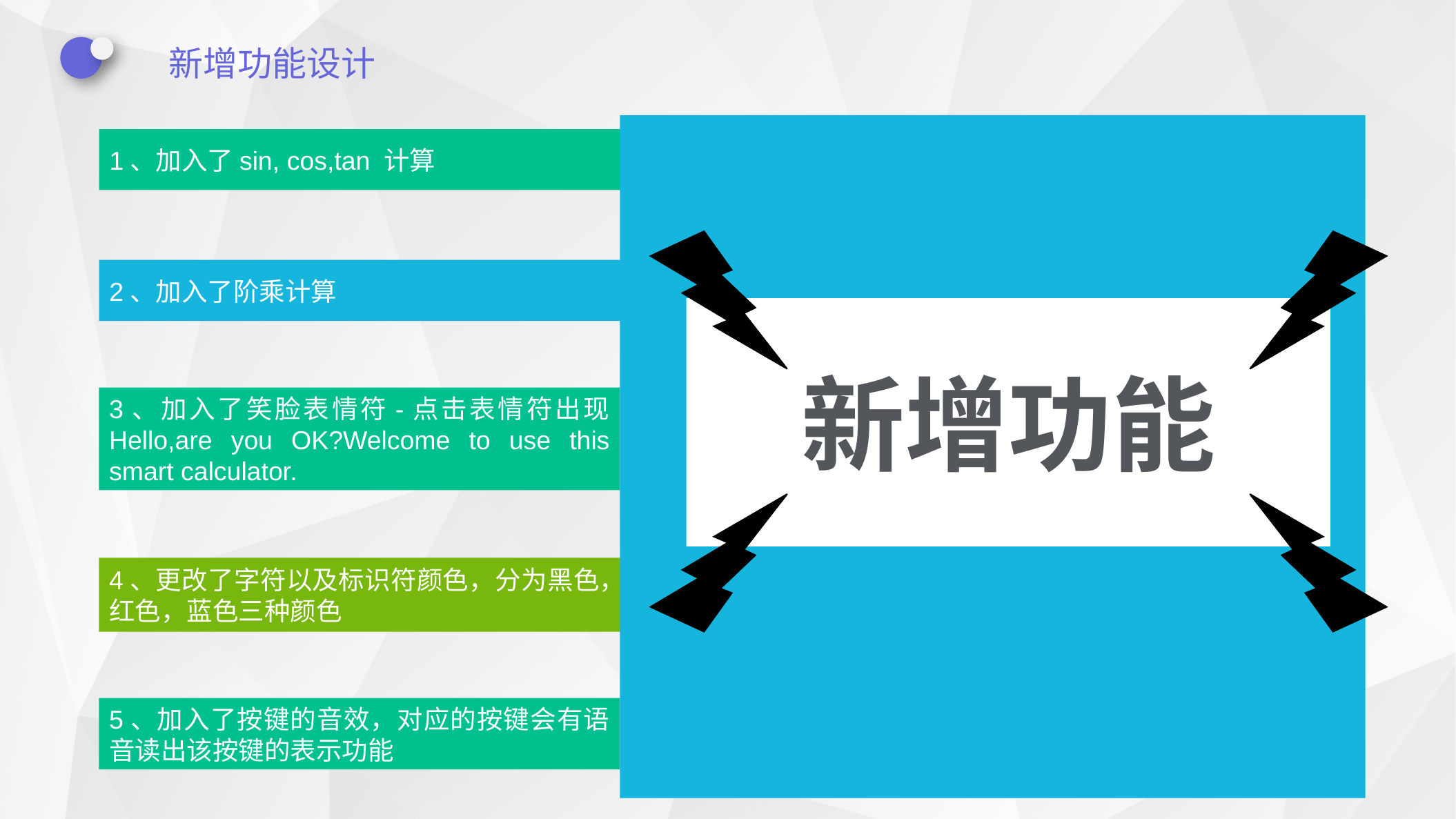

新增功能设计

新增功能

1、加入了sin, cos,tan 计算
2、加入了阶乘计算
3、加入了笑脸表情符-点击表情符出现 Hello,are you OK?Welcome to use this smart calculator.
4、更改了字符以及标识符颜色，分为黑色，红色，蓝色三种颜色
5、加入了按键的音效，对应的按键会有语音读出该按键的表示功能